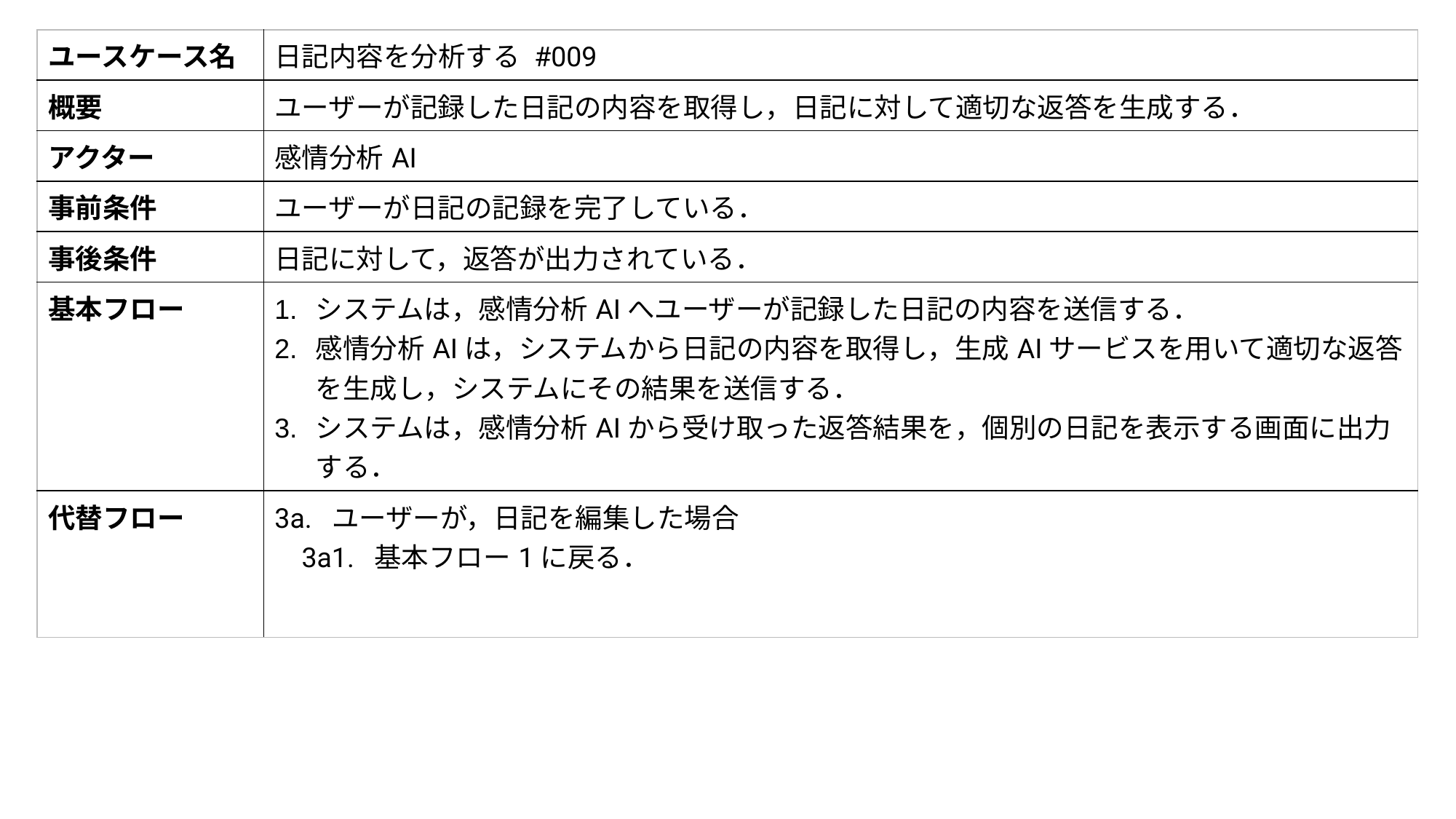

| ユースケース名 | 日記内容を分析する #009 |
| --- | --- |
| 概要 | ユーザーが記録した日記の内容を取得し，日記に対して適切な返答を生成する． |
| アクター | 感情分析AI |
| 事前条件 | ユーザーが日記の記録を完了している． |
| 事後条件 | 日記に対して，返答が出力されている． |
| 基本フロー | システムは，感情分析AIへユーザーが記録した日記の内容を送信する． 感情分析AIは，システムから日記の内容を取得し，生成AIサービスを用いて適切な返答を生成し，システムにその結果を送信する． システムは，感情分析AIから受け取った返答結果を，個別の日記を表示する画面に出力する． |
| 代替フロー | 3a. ユーザーが，日記を編集した場合 3a1. 基本フロー1に戻る． |